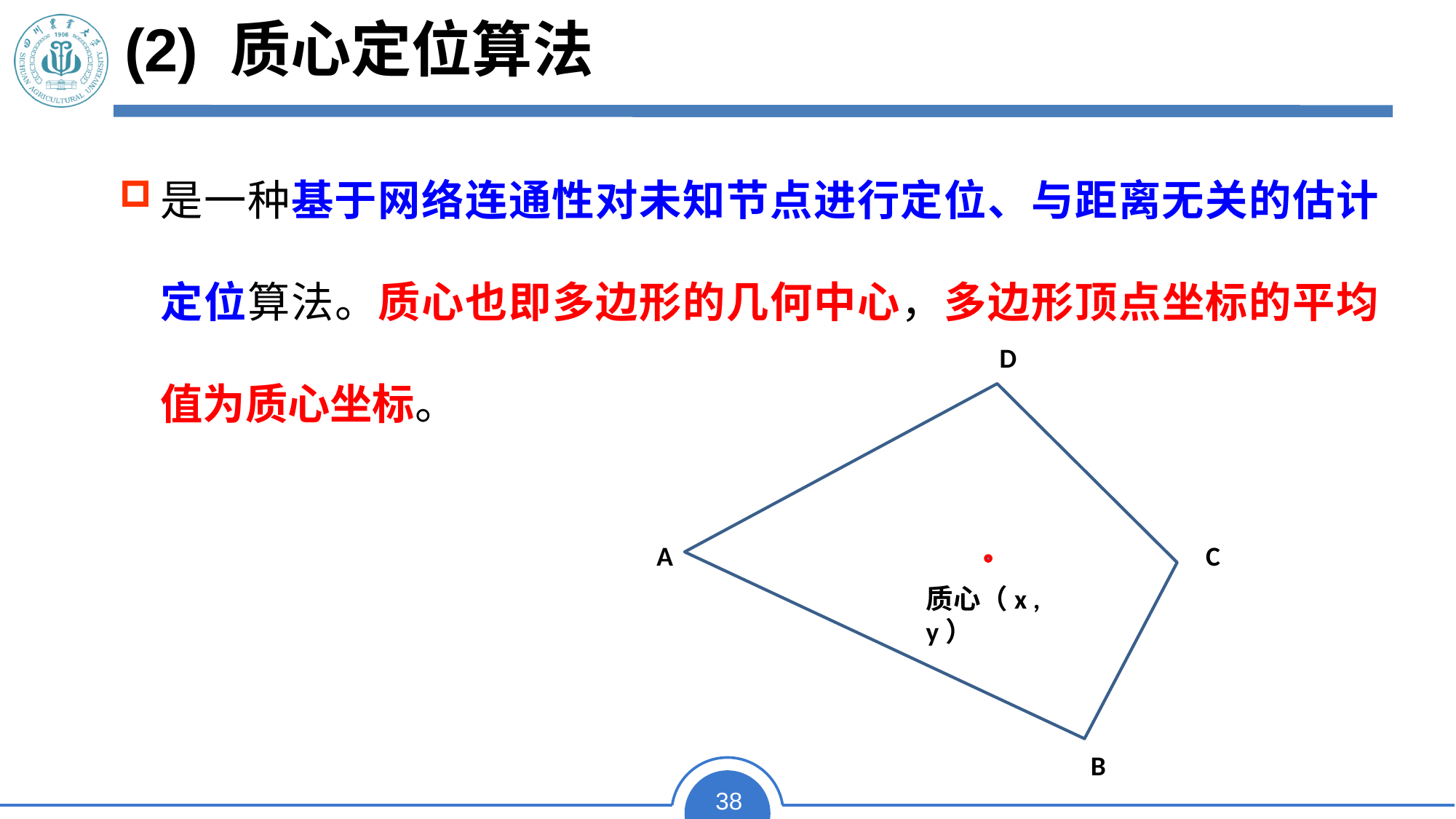

# (2) 质心定位算法
是一种基于网络连通性对未知节点进行定位、与距离无关的估计定位算法。质心也即多边形的几何中心，多边形顶点坐标的平均值为质心坐标。
D

A
C
质心（x , y）
B